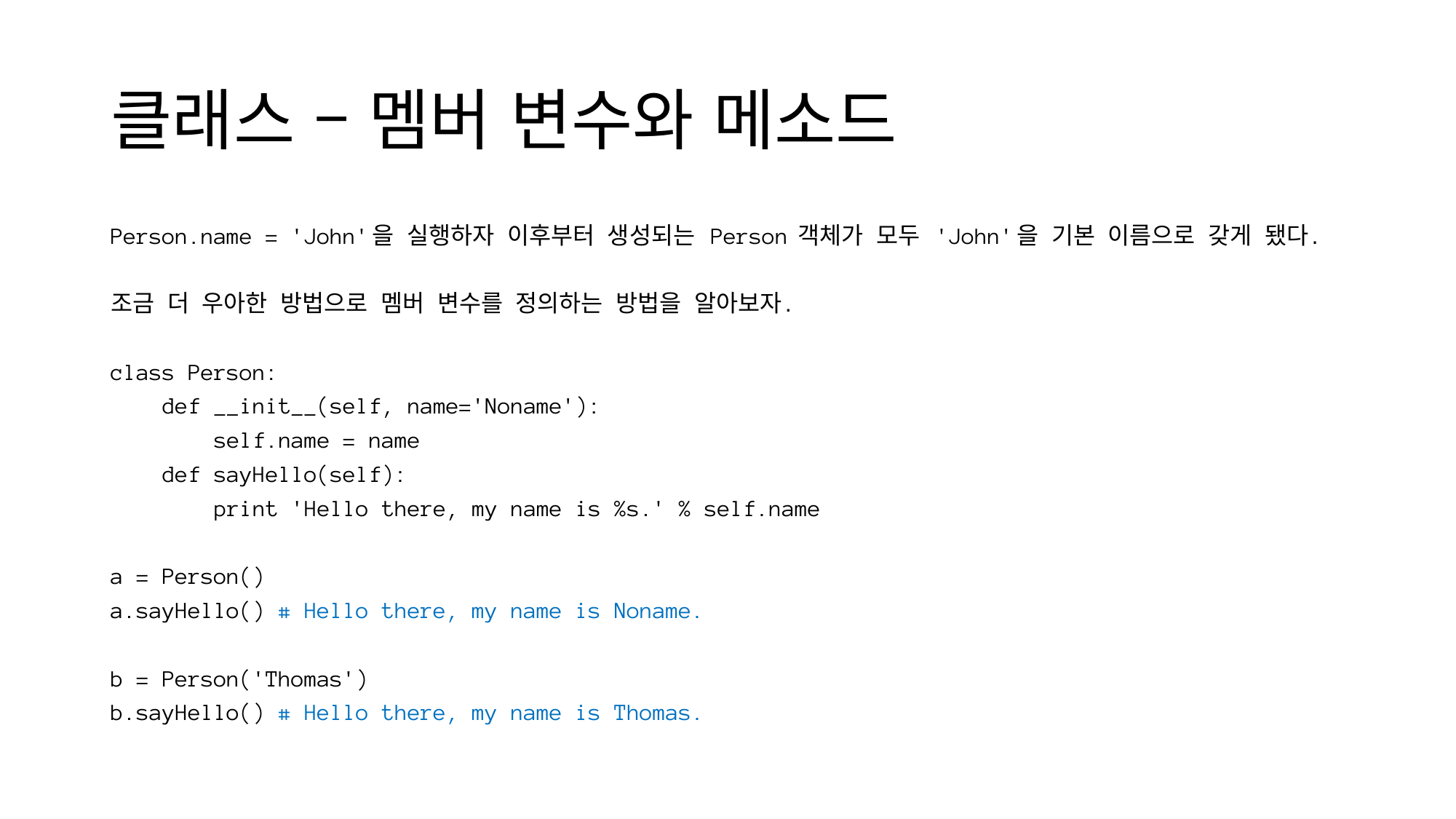

# 클래스 – 멤버 변수와 메소드
Person.name = 'John'을 실행하자 이후부터 생성되는 Person 객체가 모두 'John'을 기본 이름으로 갖게 됐다.

조금 더 우아한 방법으로 멤버 변수를 정의하는 방법을 알아보자.

class Person:
    def __init__(self, name='Noname'):
        self.name = name
    def sayHello(self):
        print 'Hello there, my name is %s.' % self.name

a = Person()
a.sayHello() # Hello there, my name is Noname.

b = Person('Thomas')
b.sayHello() # Hello there, my name is Thomas.